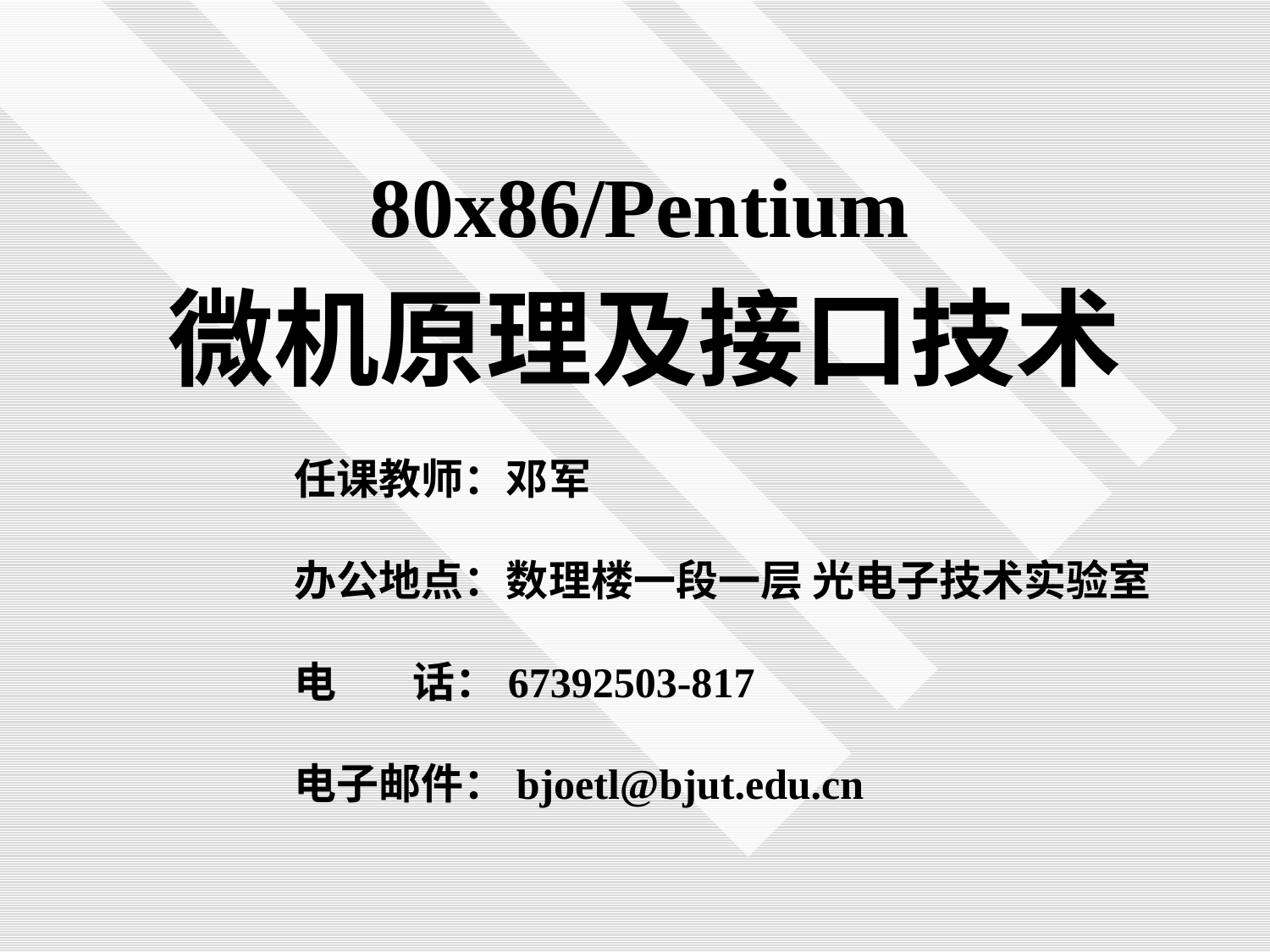

80x86/Pentium
# 微机原理及接口技术
任课教师：邓军

办公地点：数理楼一段一层 光电子技术实验室

电        话：67392503-817

电子邮件：bjoetl@bjut.edu.cn